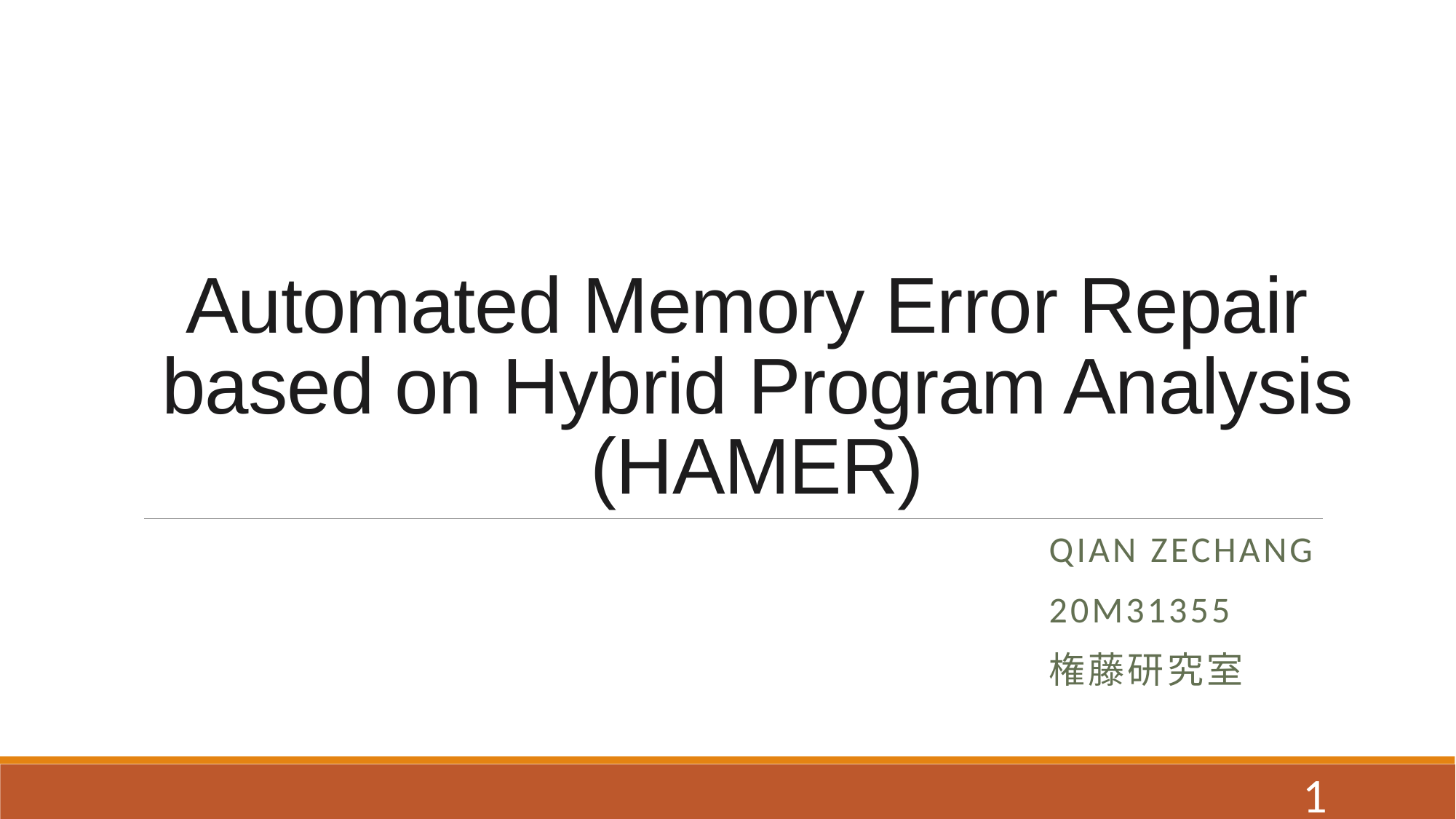

# Automated Memory Error Repair based on Hybrid Program Analysis (HAMER)
QIAN ZECHANG
20M31355
権藤研究室
1